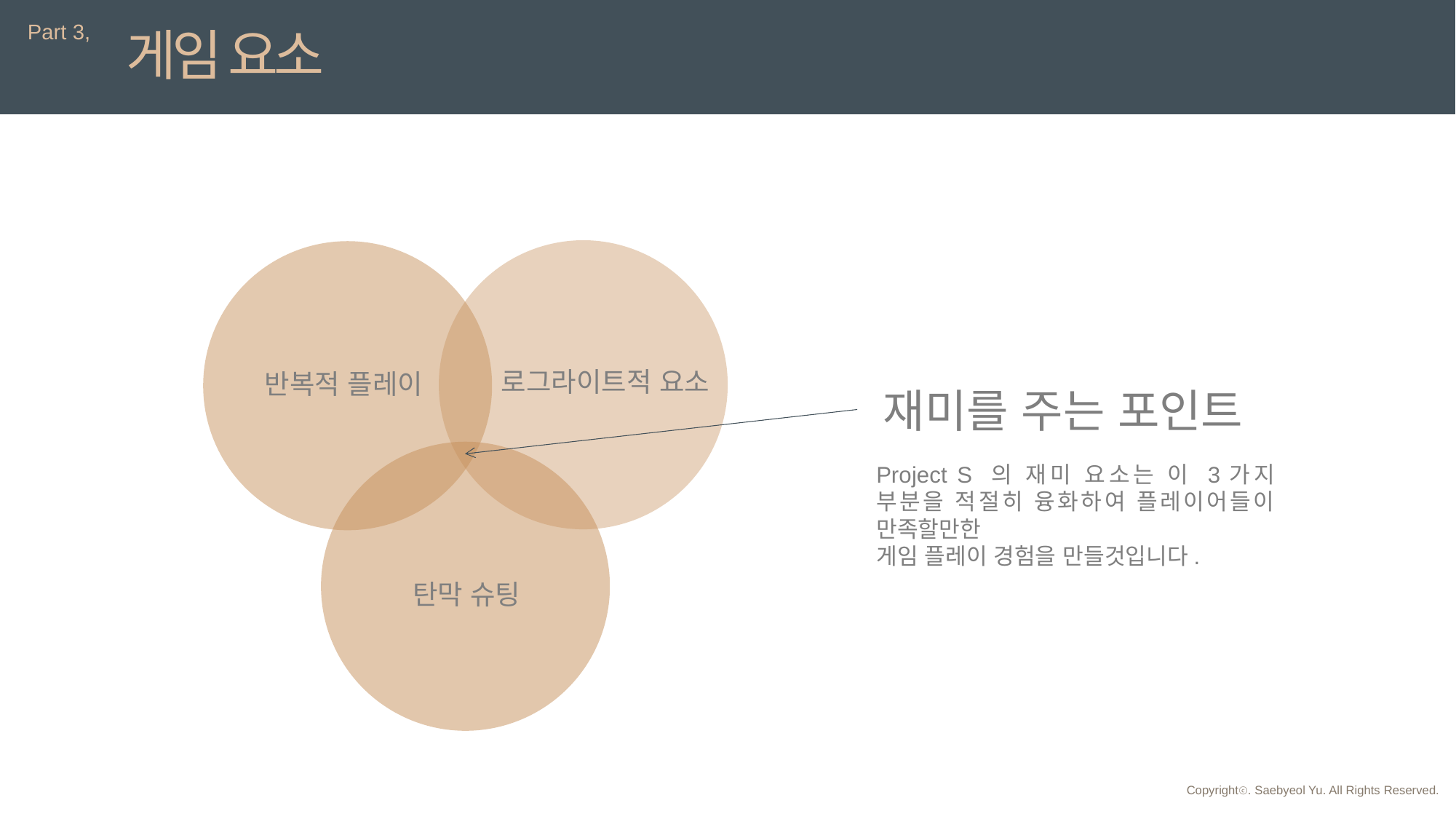

Part 3,
게임 요소

로그라이트적 요소
반복적 플레이
재미를 주는 포인트
Project S 의 재미 요소는 이 3가지 부분을 적절히 융화하여 플레이어들이 만족할만한
게임 플레이 경험을 만들것입니다.
탄막 슈팅
Copyrightⓒ. Saebyeol Yu. All Rights Reserved.